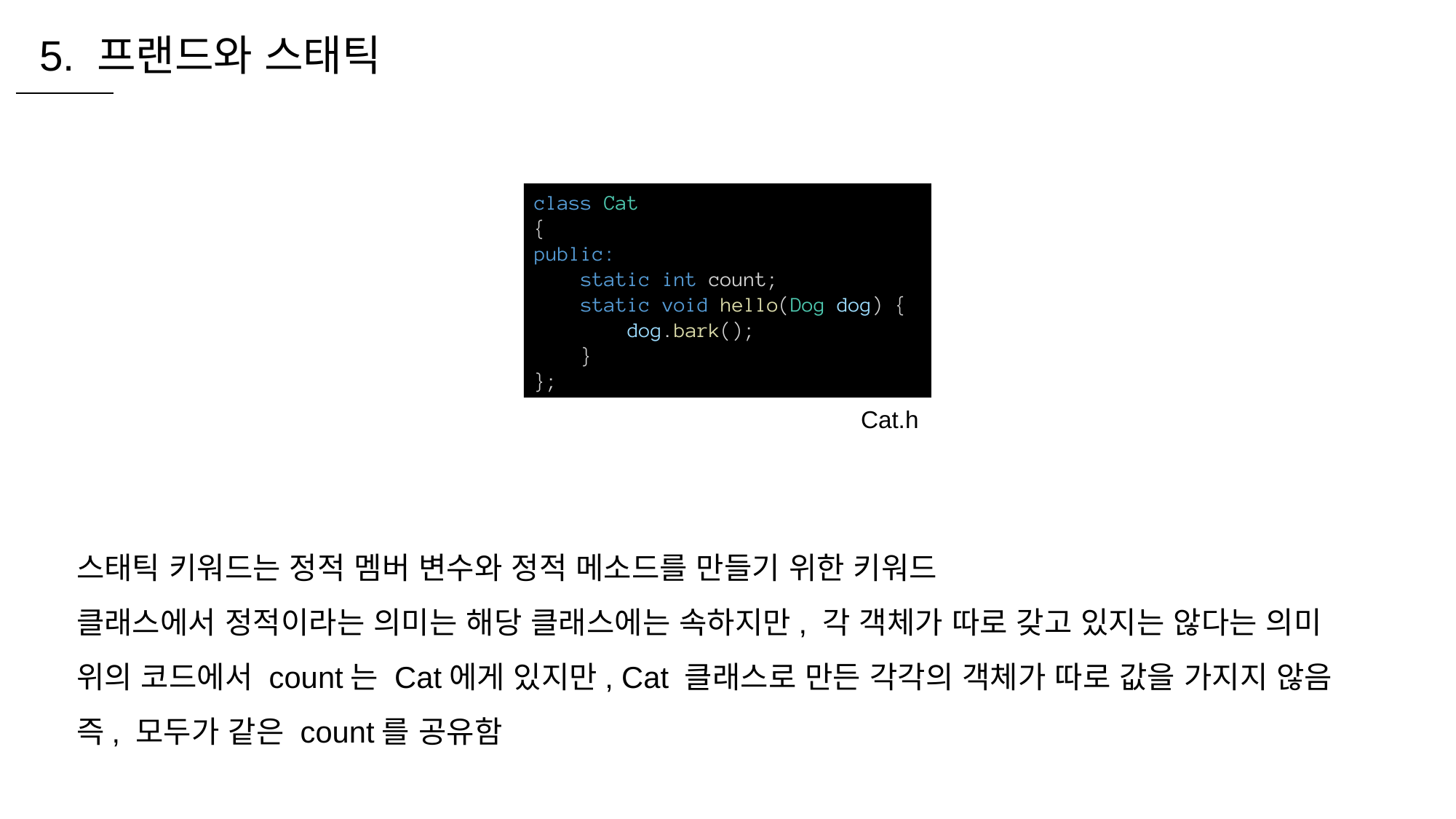

5. 프랜드와 스태틱
class Cat
{
public:
    static int count;
    static void hello(Dog dog) {
        dog.bark();
    }
};
Cat.h
스태틱 키워드는 정적 멤버 변수와 정적 메소드를 만들기 위한 키워드
클래스에서 정적이라는 의미는 해당 클래스에는 속하지만, 각 객체가 따로 갖고 있지는 않다는 의미
위의 코드에서 count는 Cat에게 있지만, Cat 클래스로 만든 각각의 객체가 따로 값을 가지지 않음
즉, 모두가 같은 count를 공유함